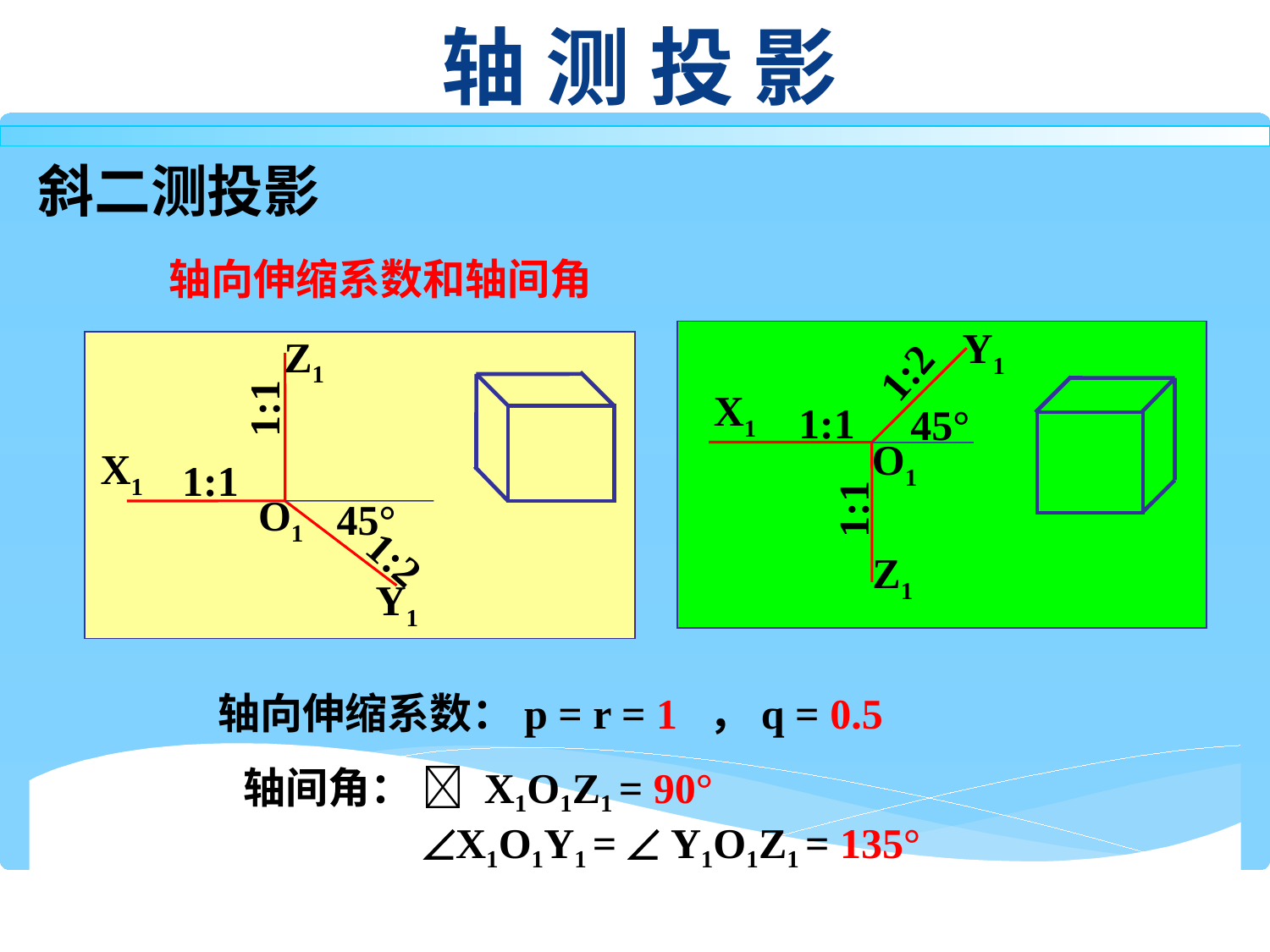

轴 测 投 影

斜二测投影
轴向伸缩系数和轴间角
Y1

1:2

X1
1:1
45°

O1

1:1

Z1
Z1

45°

1:1

X1
1:1

O1
1:2
Y1
 轴向伸缩系数：p = r = 1  ，q = 0.5
轴间角： ∠ X1O1Z1 = 90°
                 ∠X1O1Y1 = ∠ Y1O1Z1 = 135°